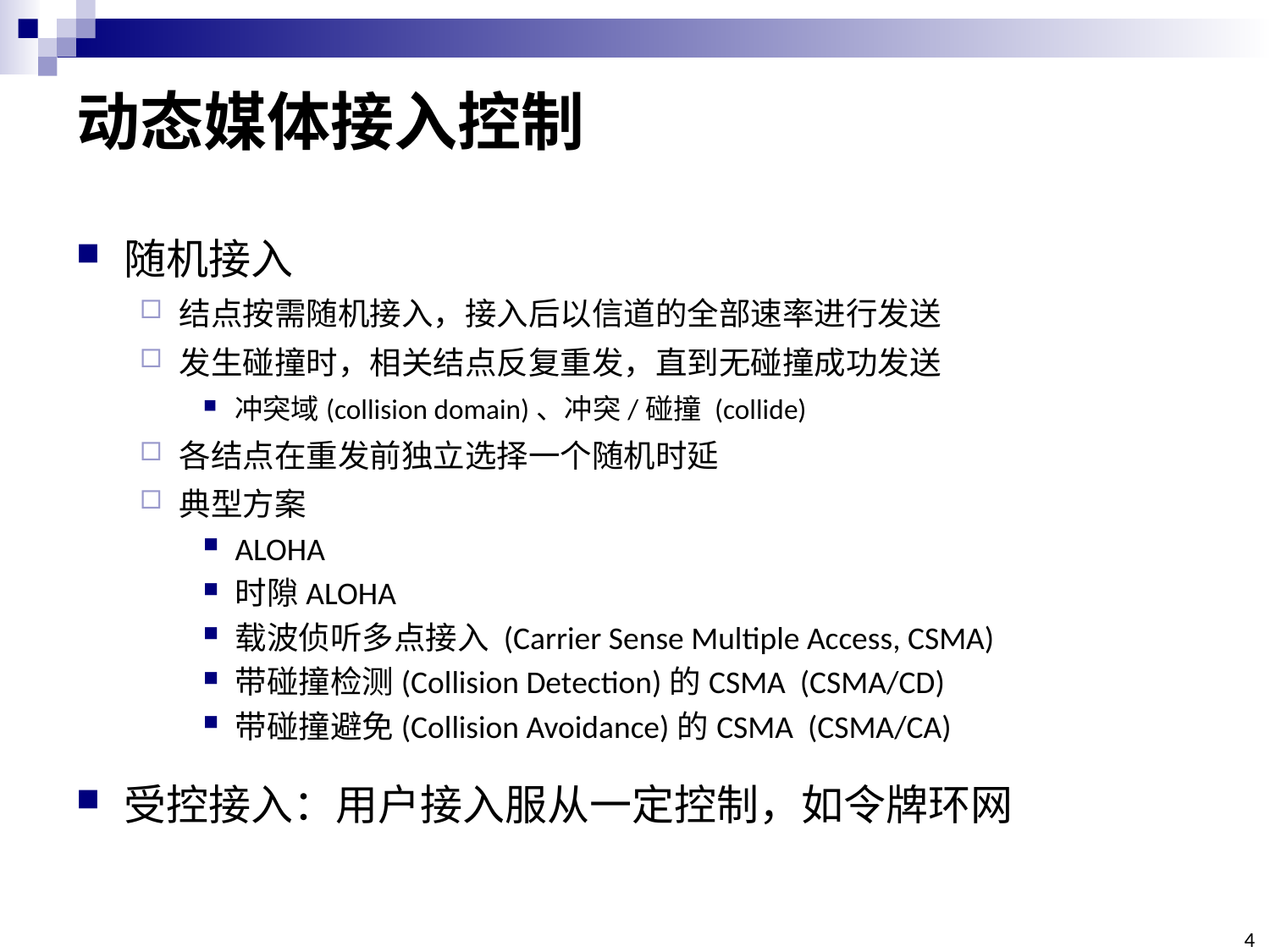

# 动态媒体接入控制
随机接入
结点按需随机接入，接入后以信道的全部速率进行发送
发生碰撞时，相关结点反复重发，直到无碰撞成功发送
冲突域(collision domain)、冲突/碰撞 (collide)
各结点在重发前独立选择一个随机时延
典型方案
ALOHA
时隙ALOHA
载波侦听多点接入 (Carrier Sense Multiple Access, CSMA)
带碰撞检测(Collision Detection)的CSMA  (CSMA/CD)
带碰撞避免(Collision Avoidance)的CSMA  (CSMA/CA)
受控接入：用户接入服从一定控制，如令牌环网

4